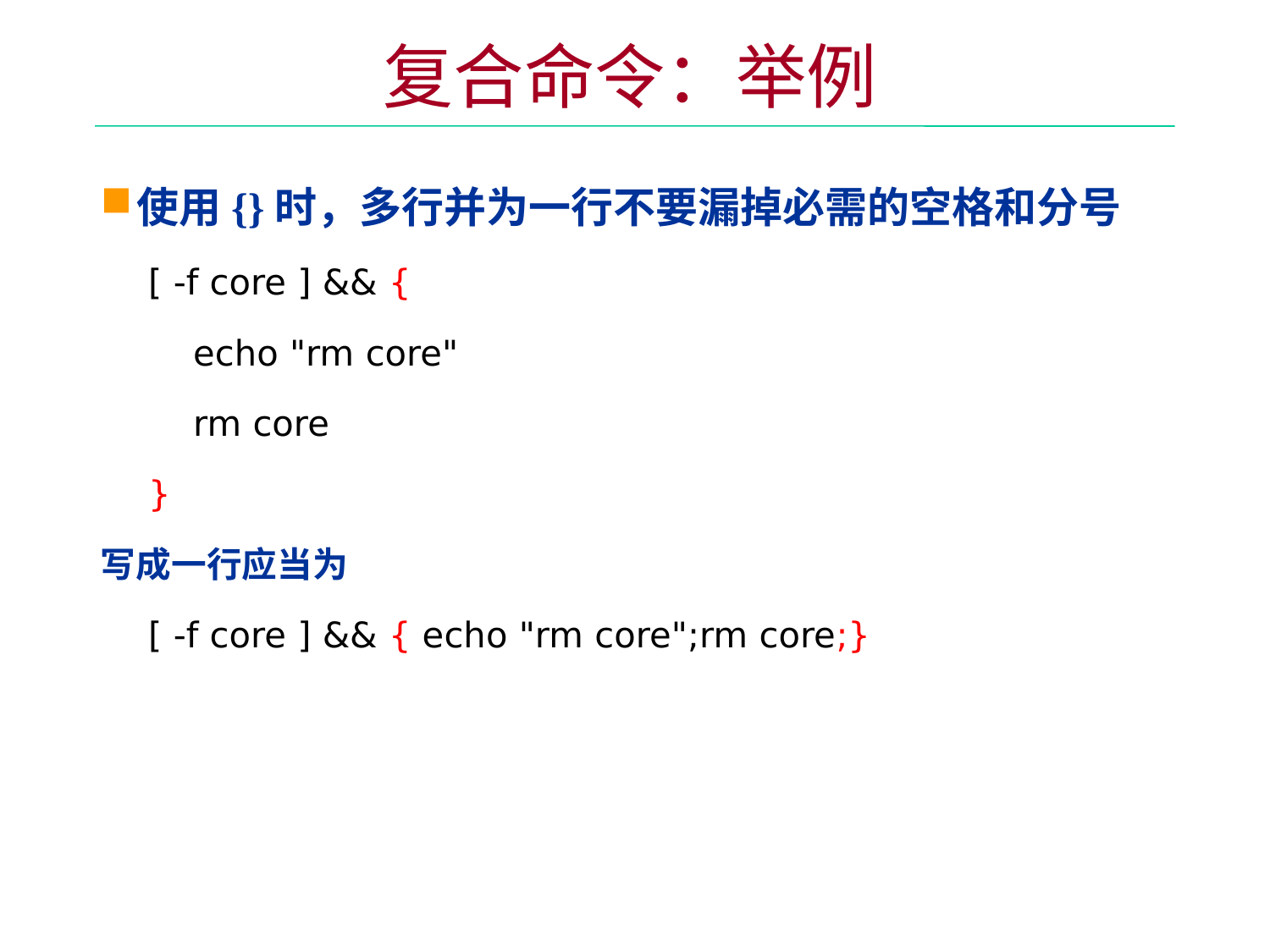

复合命令：举例
使用{}时，多行并为一行不要漏掉必需的空格和分号
[ -f core ] && {
    echo "rm core"
    rm core
}
写成一行应当为
[ -f core ] && { echo "rm core";rm core;}